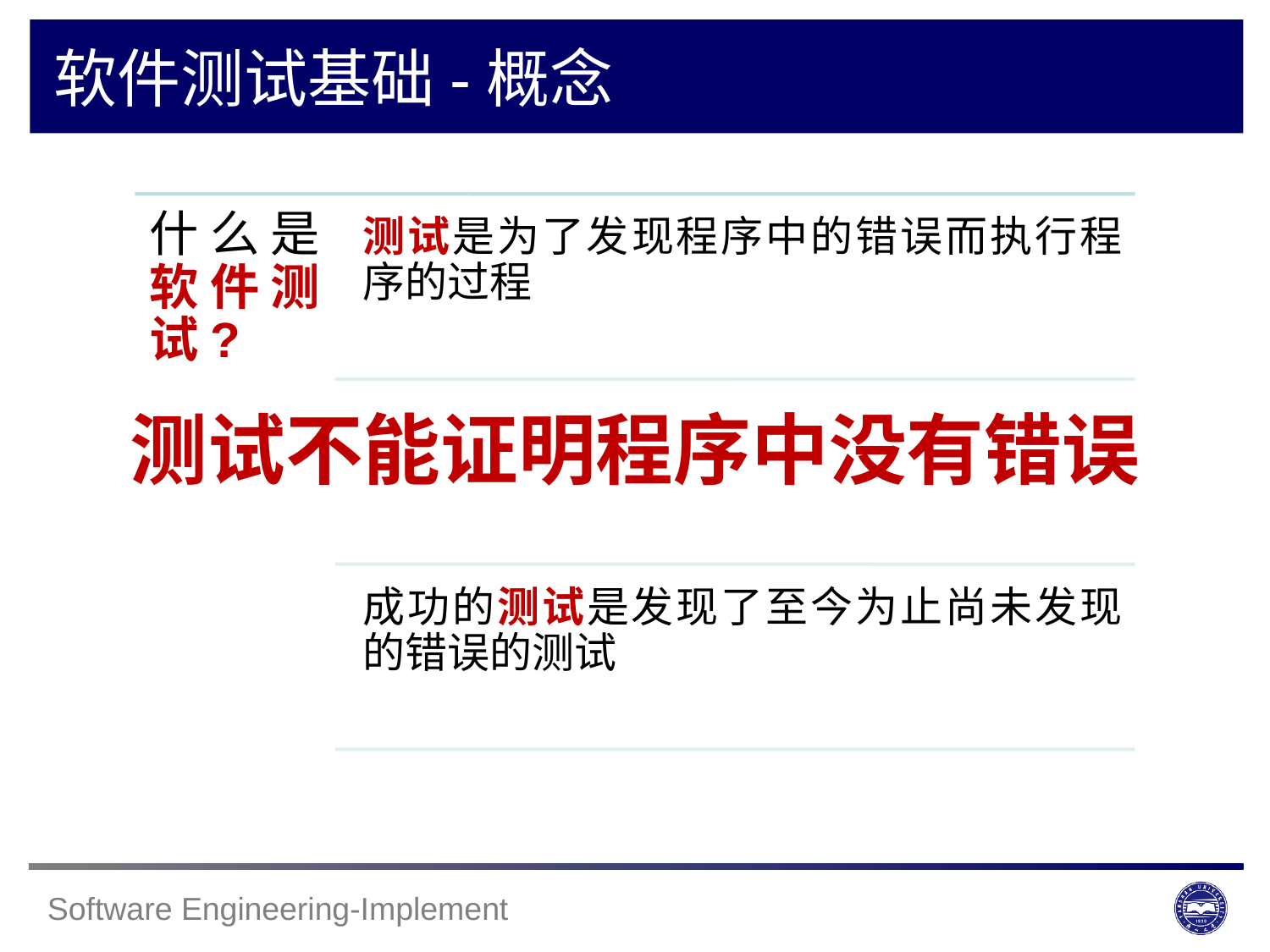

软件测试基础-概念
什么是软件测试?
测试是为了发现程序中的错误而执行程序的过程
好的测试方案是极可能发现迄今为止尚未发现的错误的测试方案
成功的测试是发现了至今为止尚未发现的错误的测试
测试不能证明程序中没有错误